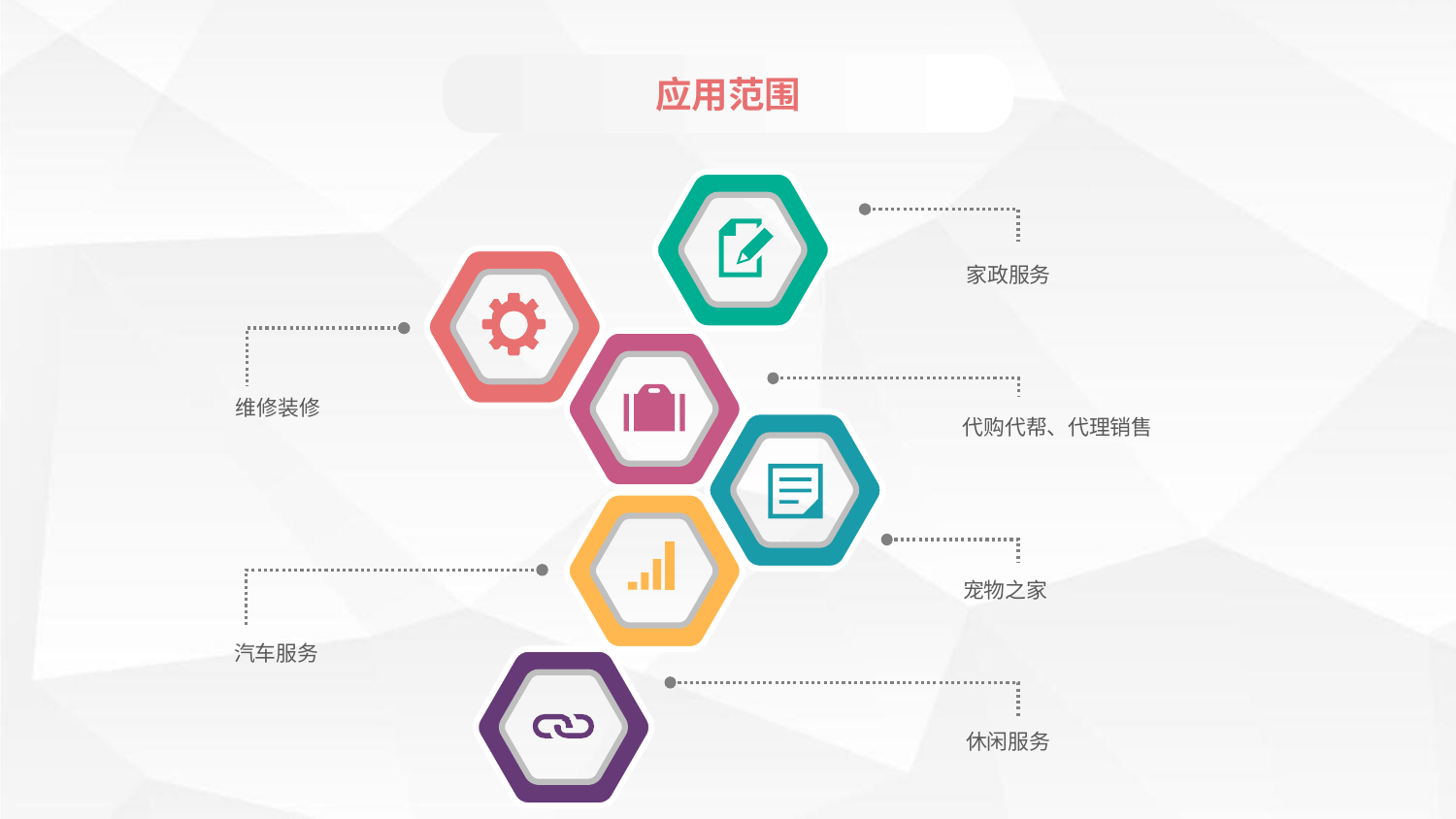

应用范围

家政服务

维修装修
代购代帮、代理销售

宠物之家
汽车服务

休闲服务